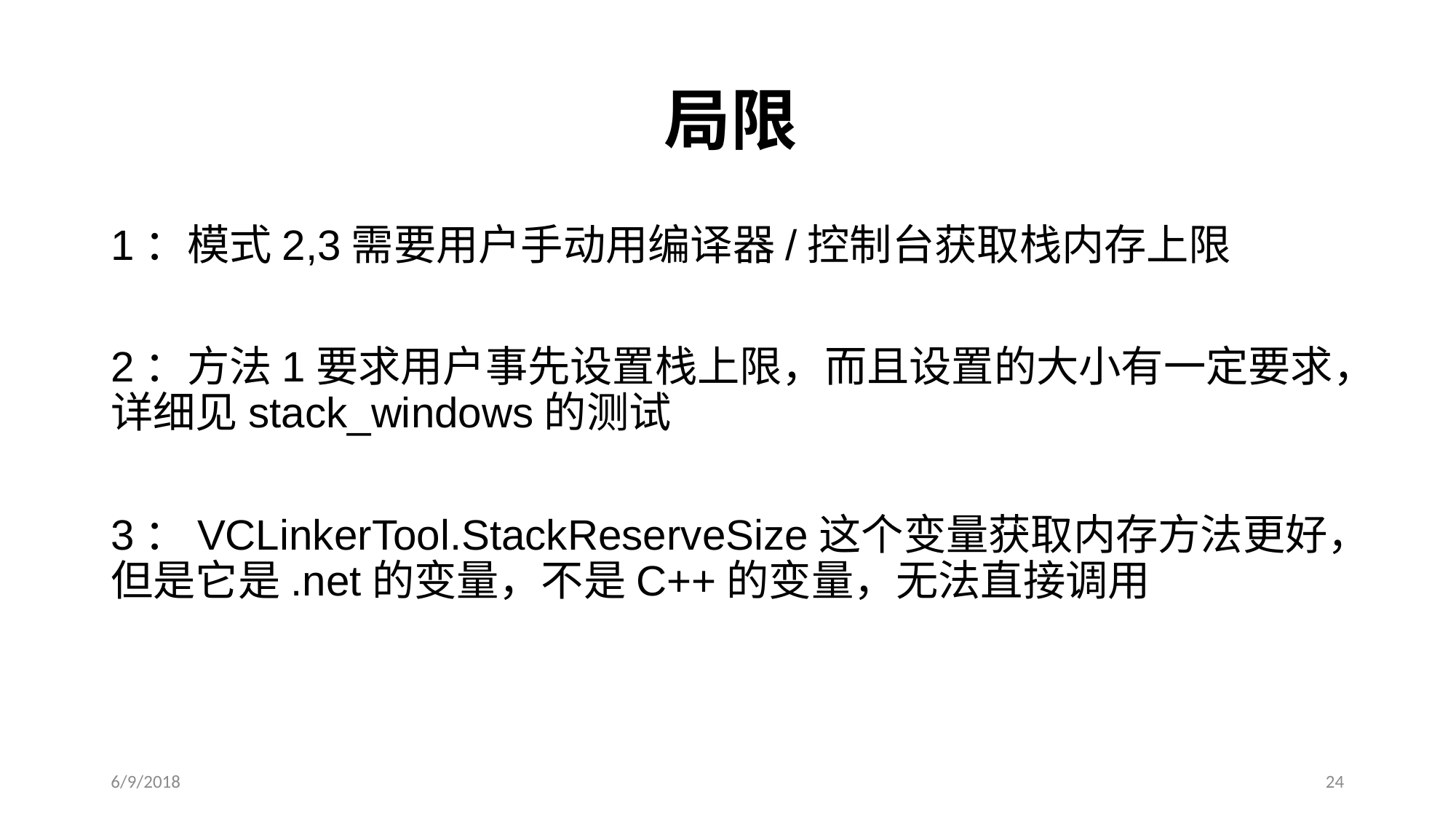

# 局限
1：模式2,3需要用户手动用编译器/控制台获取栈内存上限

2：方法1要求用户事先设置栈上限，而且设置的大小有一定要求，详细见stack_windows的测试

3：VCLinkerTool.StackReserveSize这个变量获取内存方法更好，但是它是.net的变量，不是C++的变量，无法直接调用

6/9/2018
24